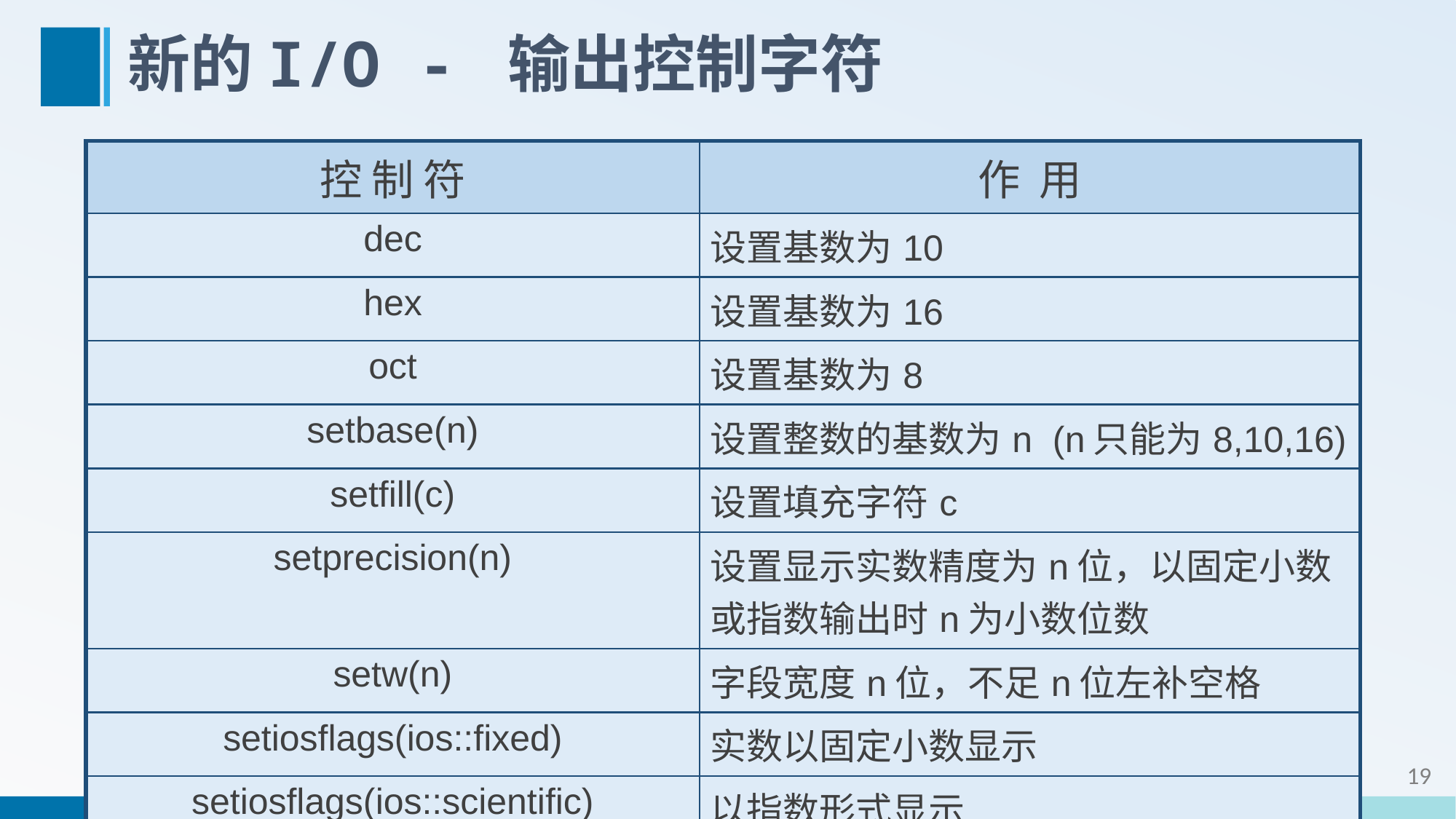

# 新的I/O - 输出控制字符
| 控 制 符 | 作 用 |
| --- | --- |
| dec | 设置基数为10 |
| hex | 设置基数为16 |
| oct | 设置基数为8 |
| setbase(n) | 设置整数的基数为n (n只能为8,10,16) |
| setfill(c) | 设置填充字符c |
| setprecision(n) | 设置显示实数精度为n位，以固定小数或指数输出时n为小数位数 |
| setw(n) | 字段宽度n位，不足n位左补空格 |
| setiosflags(ios::fixed) | 实数以固定小数显示 |
| setiosflags(ios::scientific) | 以指数形式显示 |